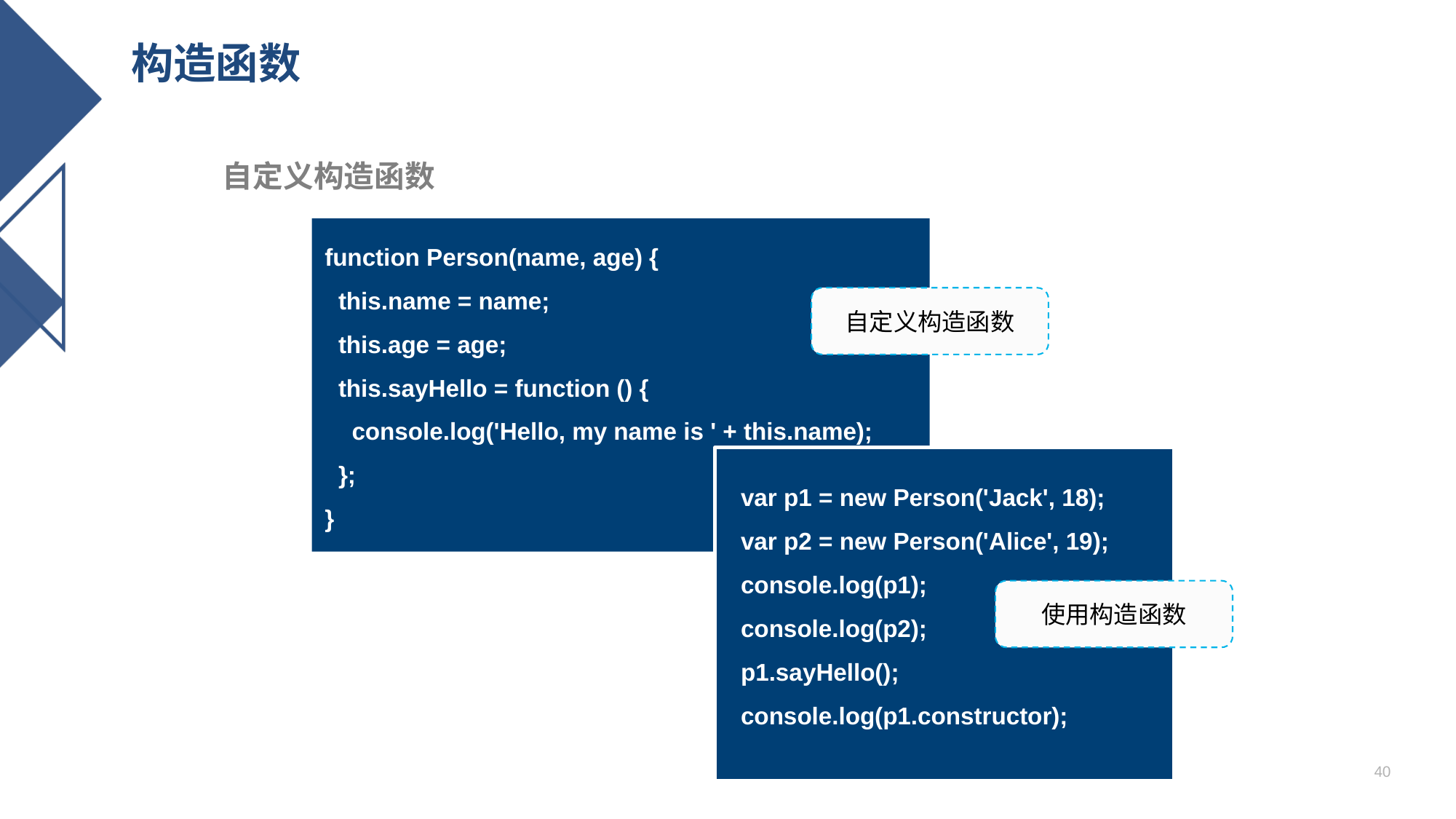

# 构造函数
自定义构造函数

function Person(name, age) {
  this.name = name;
  this.age = age;
  this.sayHello = function () {
    console.log('Hello, my name is ' + this.name);
  };
}
自定义构造函数

var p1 = new Person('Jack', 18);
var p2 = new Person('Alice', 19);
console.log(p1);
console.log(p2);
p1.sayHello();
console.log(p1.constructor);
使用构造函数
40